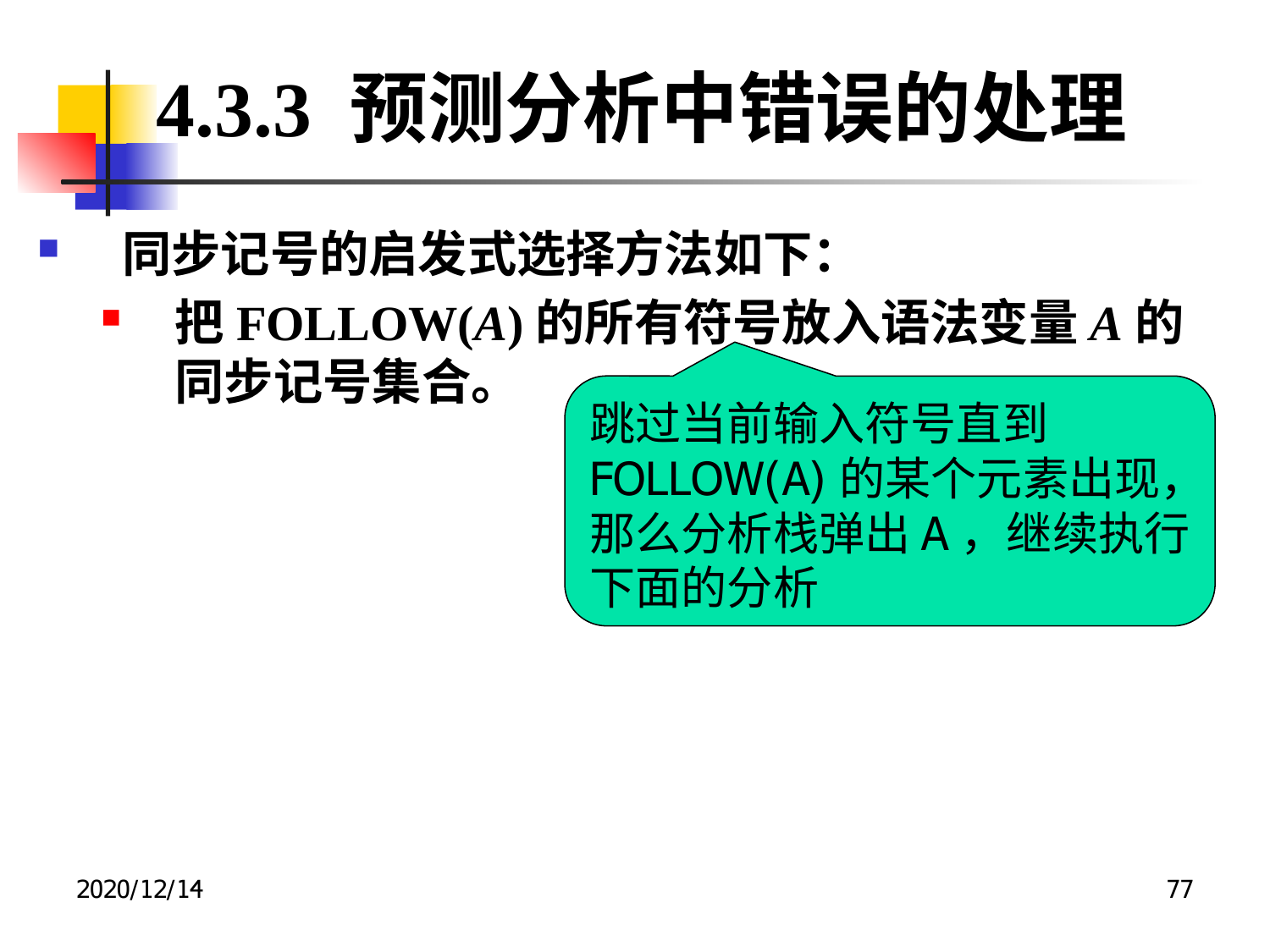

4.3.3 预测分析中错误的处理
同步记号的启发式选择方法如下：
把FOLLOW(A)的所有符号放入语法变量A的同步记号集合。
跳过当前输入符号直到FOLLOW(A)的某个元素出现，那么分析栈弹出A，继续执行下面的分析
2020/12/14
77